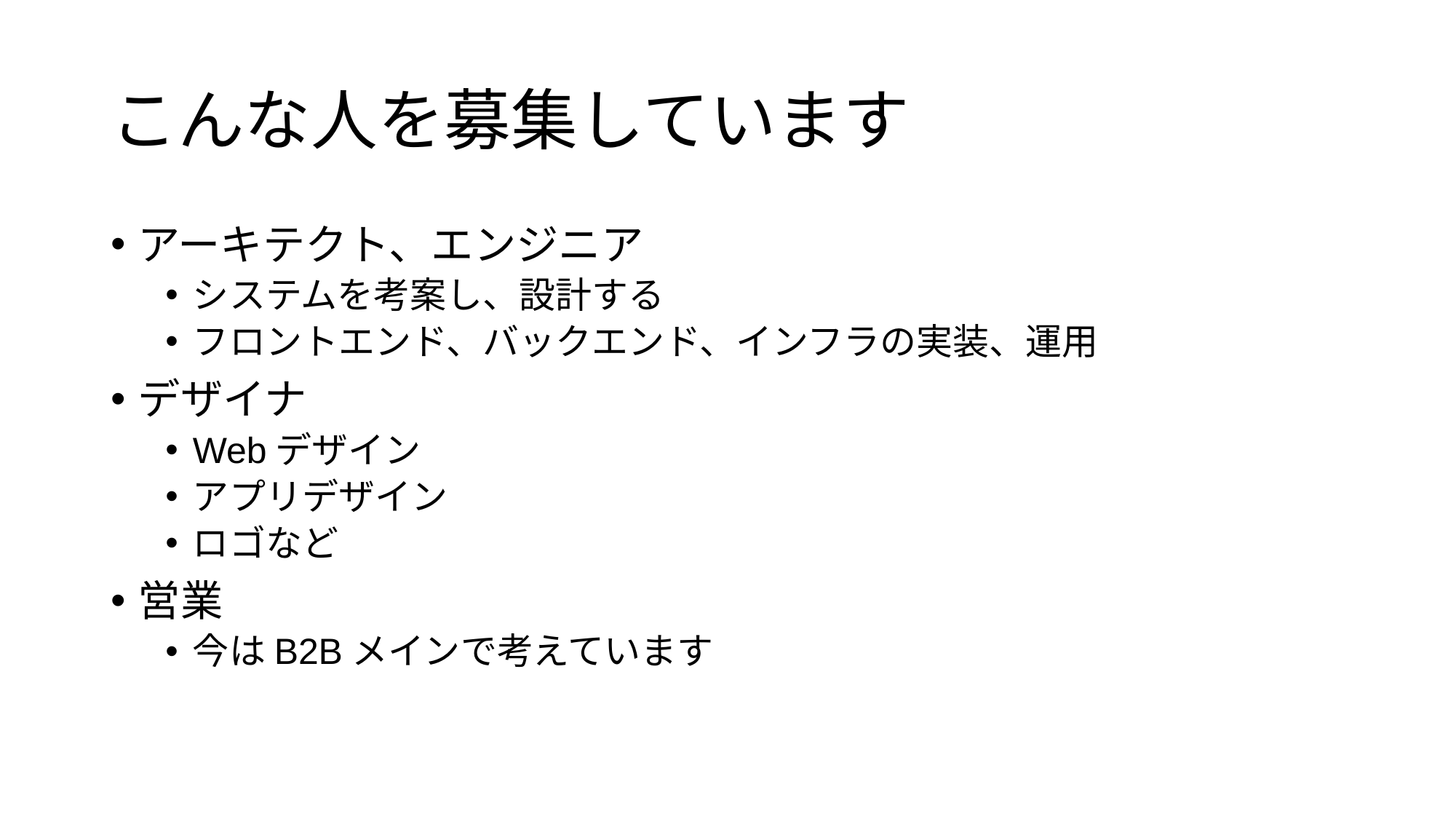

# こんな人を募集しています
アーキテクト、エンジニア
システムを考案し、設計する
フロントエンド、バックエンド、インフラの実装、運用
デザイナ
Webデザイン
アプリデザイン
ロゴなど
営業
今はB2Bメインで考えています